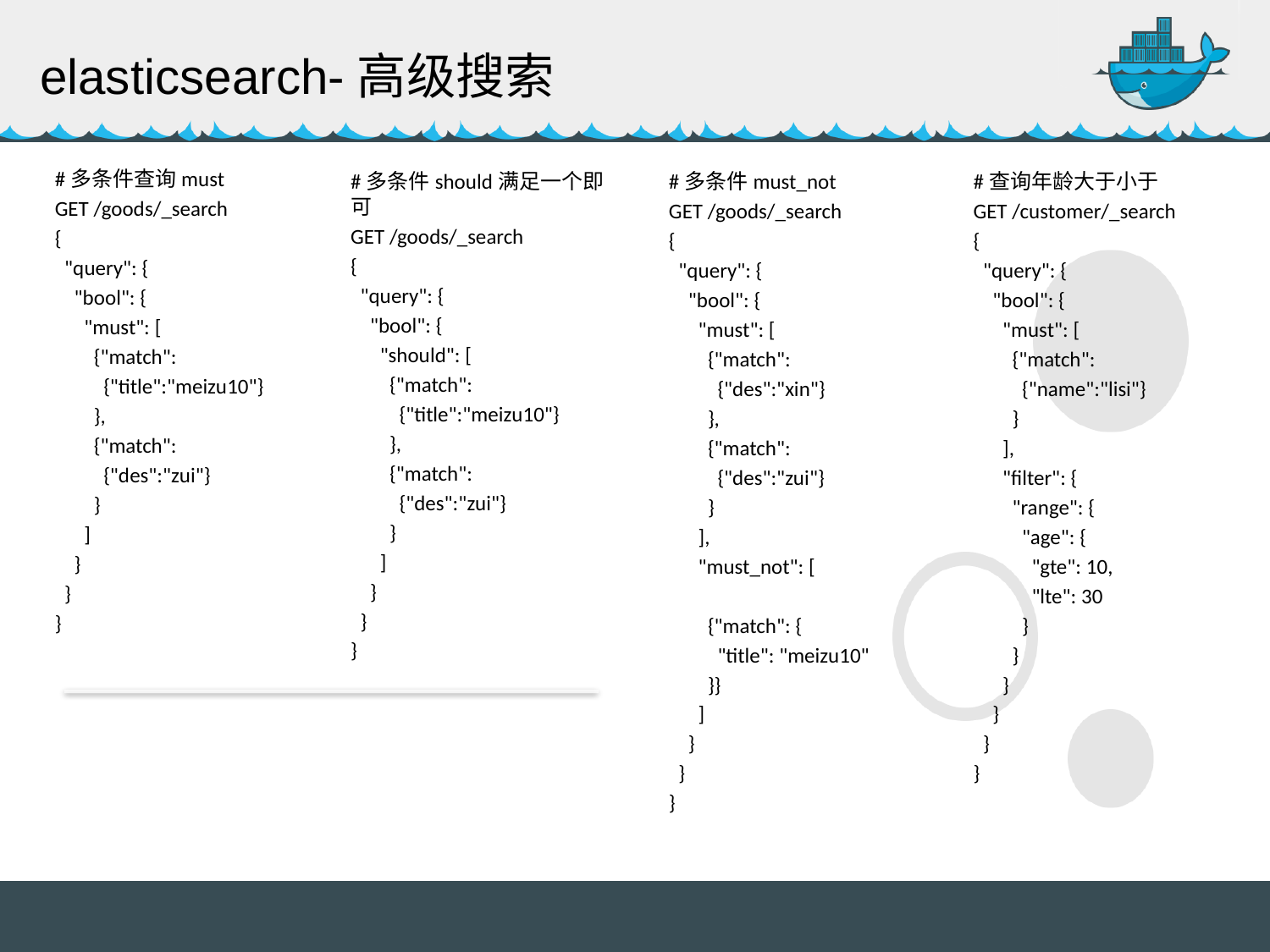

elasticsearch-高级搜索
#多条件查询must
GET /goods/_search
{
  "query": {
    "bool": {
      "must": [
        {"match":
          {"title":"meizu10"}
        },
        {"match":
          {"des":"zui"}
        }
      ]
    }
  }
}

#多条件should满足一个即可
GET /goods/_search
{
  "query": {
    "bool": {
      "should": [
        {"match":
          {"title":"meizu10"}
        },
        {"match":
          {"des":"zui"}
        }
      ]
    }
  }
}
#多条件must_not
GET /goods/_search
{
  "query": {
    "bool": {
      "must": [
        {"match":
          {"des":"xin"}
        },
        {"match":
          {"des":"zui"}
        }
      ],
      "must_not": [

        {"match": {
          "title": "meizu10"
        }}
      ]
    }
  }
}
#查询年龄大于小于
GET /customer/_search
{
  "query": {
    "bool": {
      "must": [
        {"match":
          {"name":"lisi"}
        }
      ],
      "filter": {
        "range": {
          "age": {
            "gte": 10,
            "lte": 30
          }
        }
      }
    }
  }
}